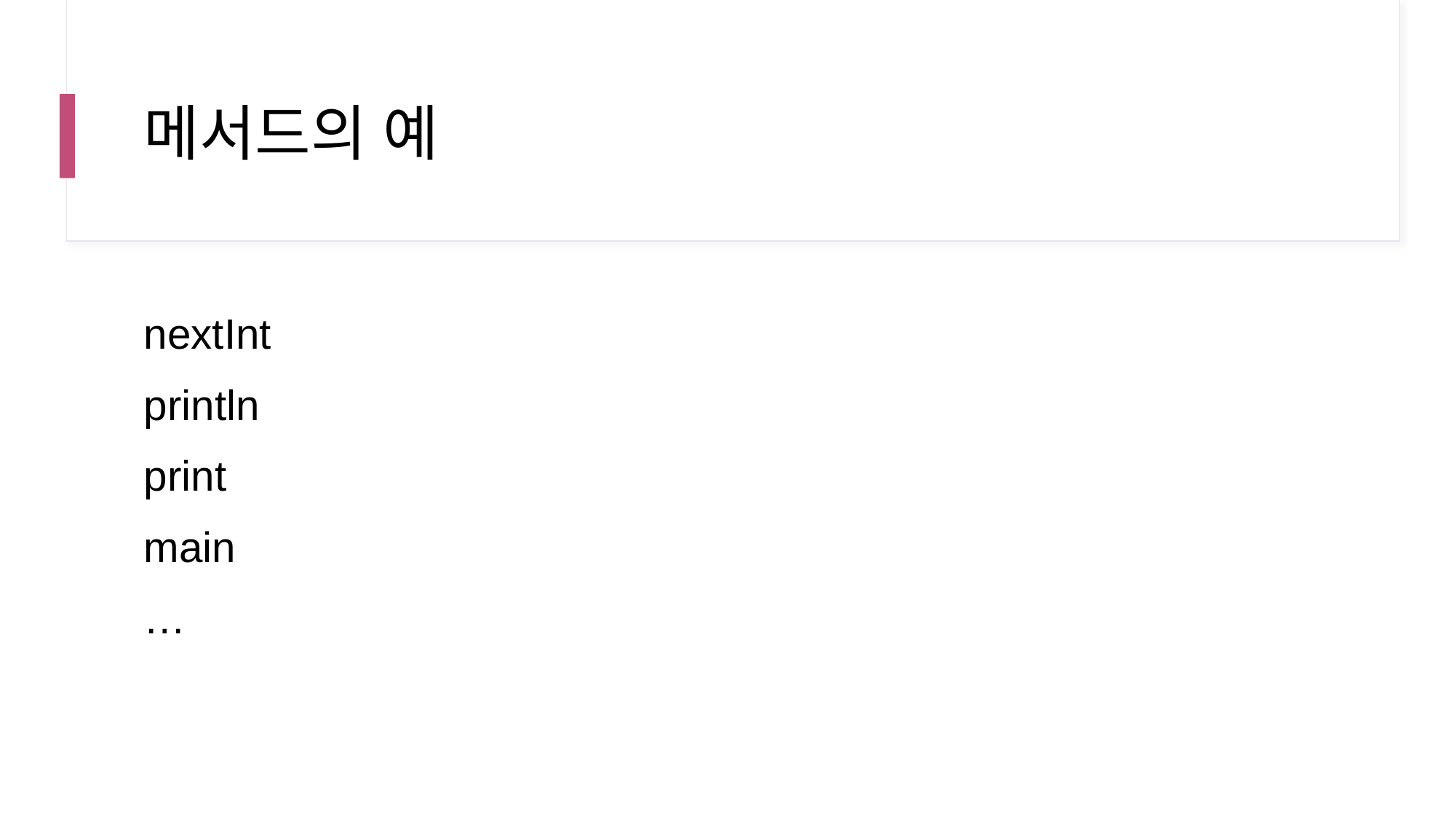

# 메서드의 예
nextInt
println
print
main
…